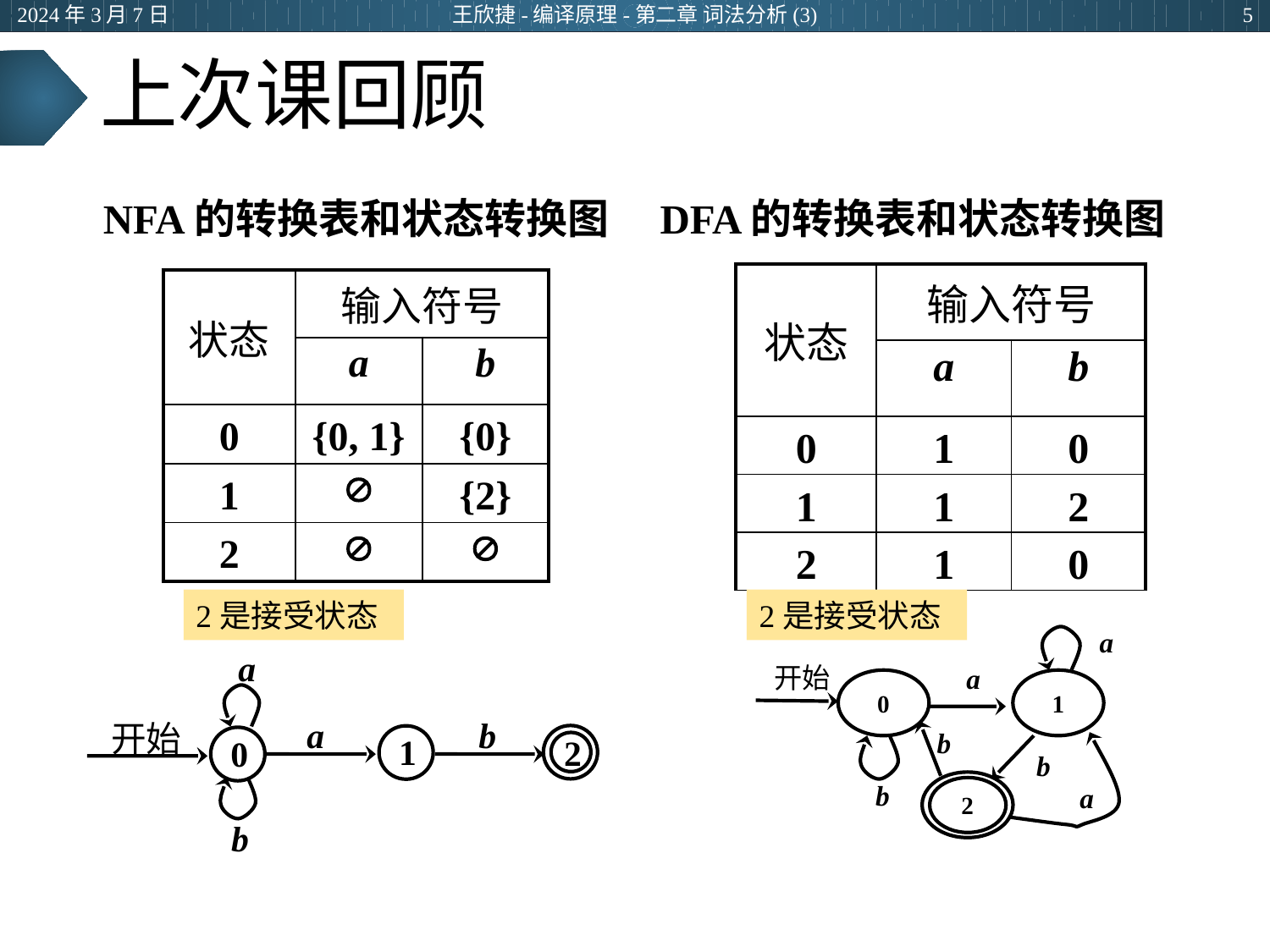

2024年3月7日
王欣捷-编译原理-第二章 词法分析(3)
5
# 上次课回顾
NFA的转换表和状态转换图
DFA的转换表和状态转换图
| 状态 | 输入符号 |  |
| --- | --- | --- |
|  | a | b |
| 0 | 1 | 0 |
| 1 | 1 | 2 |
| 2 | 1 | 0 |
| 状态 | 输入符号 |  |
| --- | --- | --- |
|  | a | b |
| 0 | {0, 1} | {0} |
| 1 | ∅ | {2} |
| 2 | ∅ | ∅ |
2是接受状态
2是接受状态
a

a

开始
0

1

a

b

b
2

a

开始
a
b

2
1
0

b

b